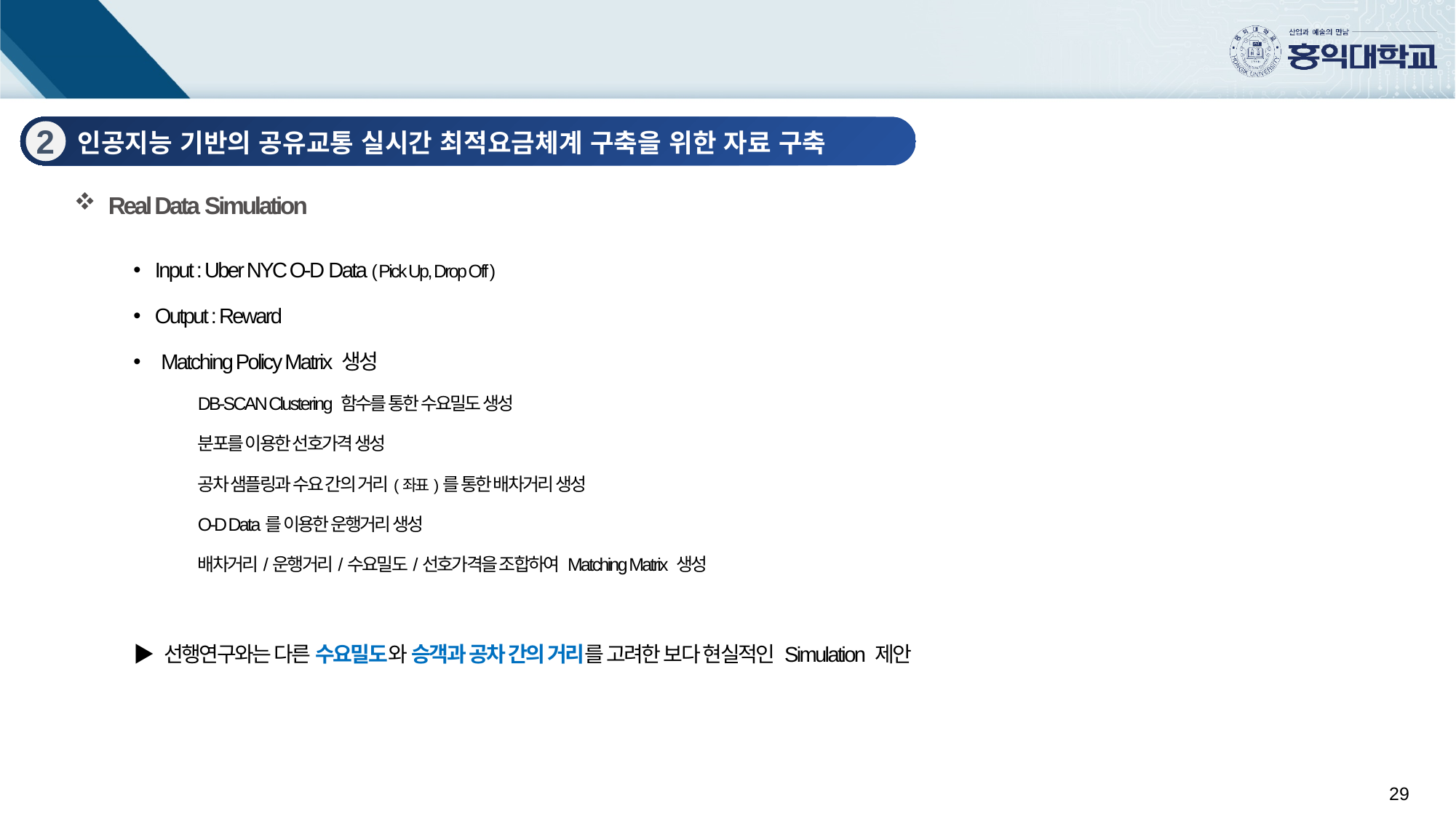

2

인공지능 기반의 공유교통 실시간 최적요금체계 구축을 위한 자료 구축
Real Data Simulation하겠음
Input : Uber NYC O-D Data ( Pick Up, Drop Off )
Output : Reward
 Matching Policy Matrix 생성
DB-SCAN Clustering 함수를 통한 수요밀도 생성
분포를 이용한 선호가격 생성
공차 샘플링과 수요 간의 거리(좌표)를 통한 배차거리 생성
O-D Data를 이용한 운행거리 생성
배차거리/운행거리/수요밀도/선호가격을 조합하여 Matching Matrix 생성

▶ 선행연구와는 다른 수요밀도와 승객과 공차 간의 거리를 고려한 보다 현실적인 Simulation 제안